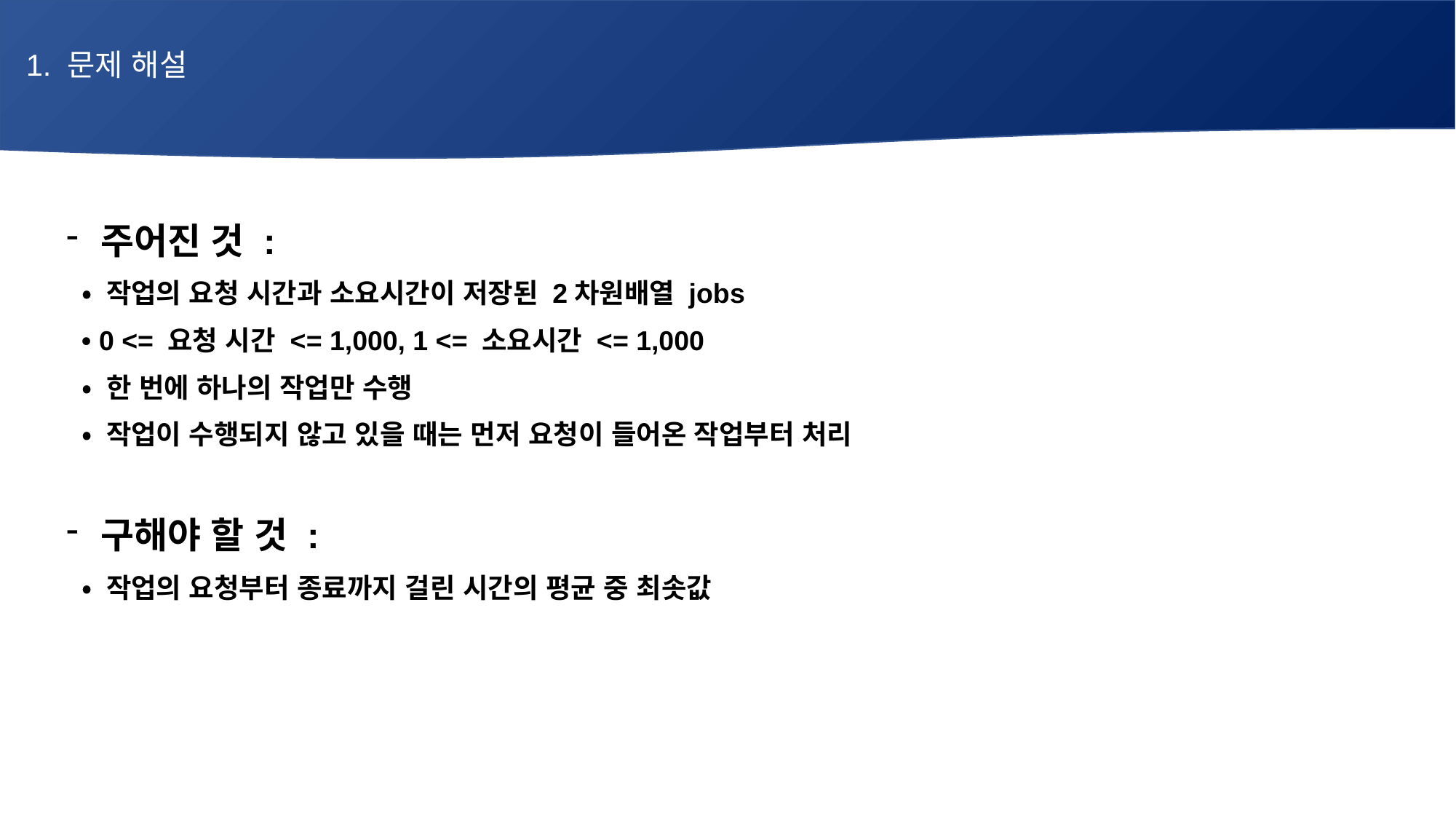

1. 문제 해설
# 매주 1 과제 LV2
주어진 것 :
  • 작업의 요청 시간과 소요시간이 저장된 2차원배열 jobs
  • 0 <= 요청 시간 <= 1,000, 1 <= 소요시간 <= 1,000
  • 한 번에 하나의 작업만 수행
  • 작업이 수행되지 않고 있을 때는 먼저 요청이 들어온 작업부터 처리

구해야 할 것 :
  • 작업의 요청부터 종료까지 걸린 시간의 평균 중 최솟값